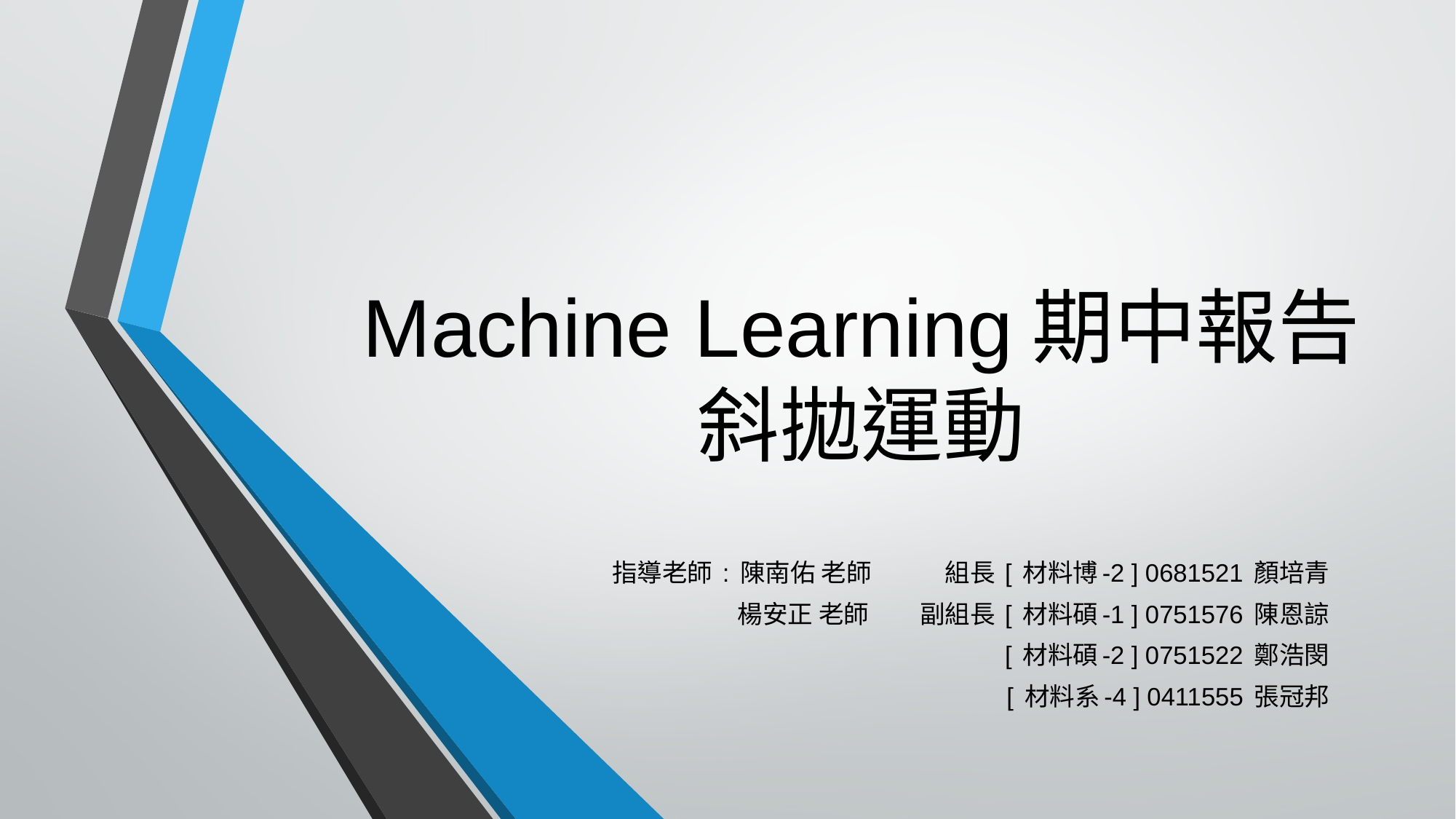

# Machine Learning期中報告 斜拋運動
指導老師 : 陳南佑 老師             組長 [ 材料博-2 ] 0681521 顏培青
楊安正 老師         副組長 [ 材料碩-1 ] 0751576 陳恩諒
[ 材料碩-2 ] 0751522 鄭浩閔
[ 材料系-4 ] 0411555 張冠邦